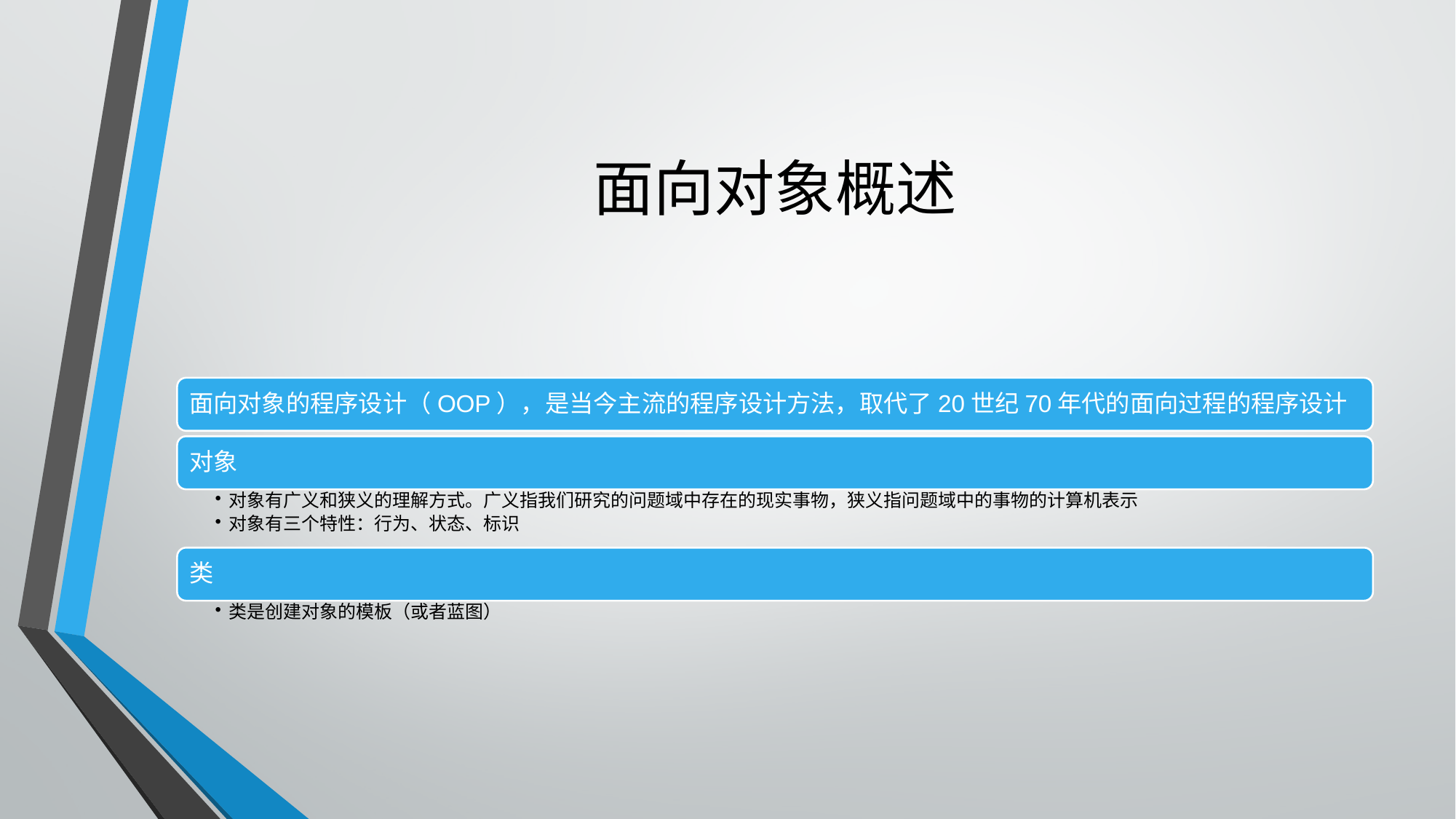

# 面向对象概述
面向对象的程序设计（OOP），是当今主流的程序设计方法，取代了20世纪70年代的面向过程的程序设计
对象
对象有广义和狭义的理解方式。广义指我们研究的问题域中存在的现实事物，狭义指问题域中的事物的计算机表示
对象有三个特性：行为、状态、标识
类
类是创建对象的模板（或者蓝图）